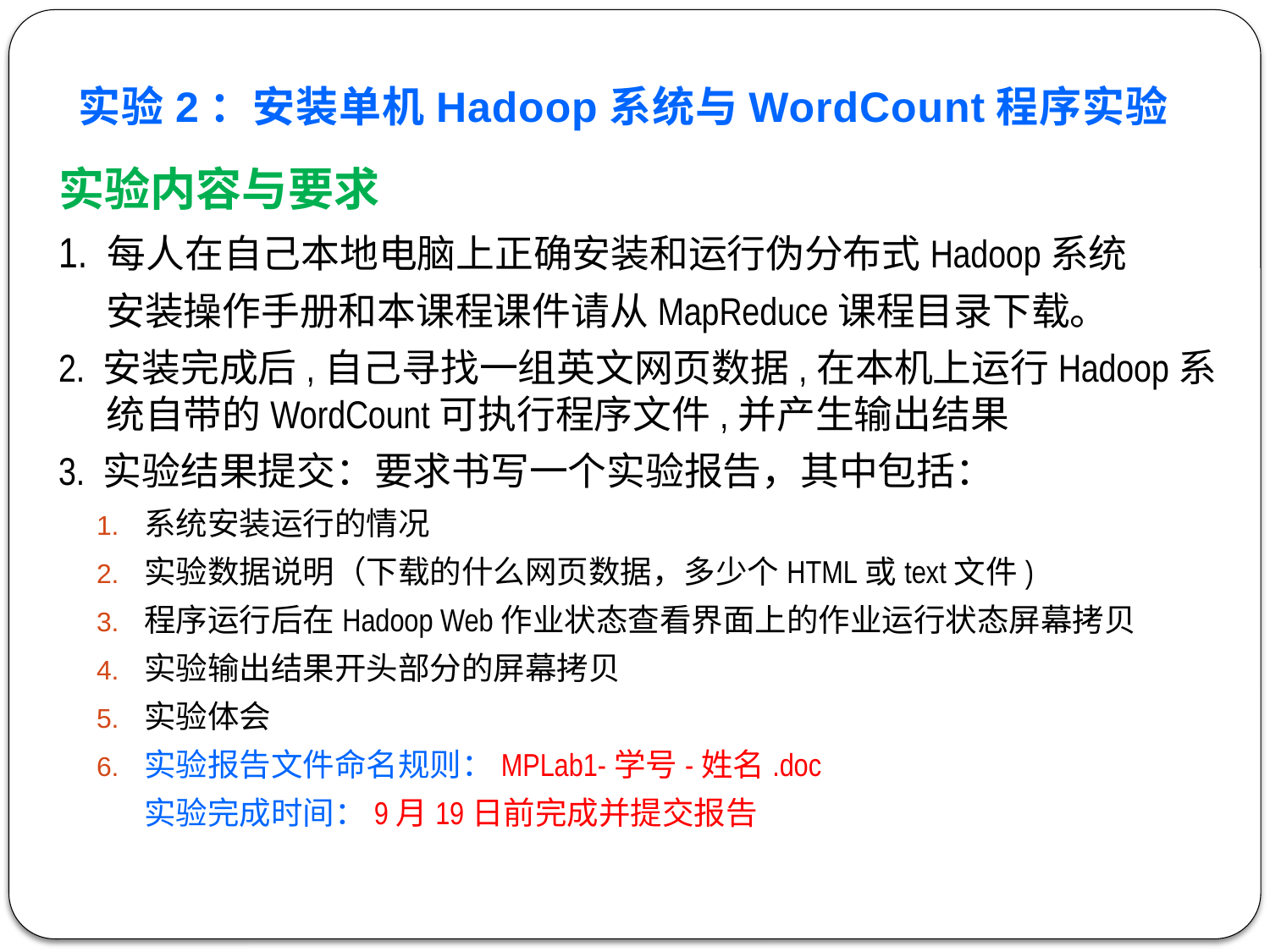

实验2：安装单机Hadoop系统与WordCount程序实验
实验内容与要求
1. 每人在自己本地电脑上正确安装和运行伪分布式Hadoop系统
	安装操作手册和本课程课件请从MapReduce课程目录下载。
2. 安装完成后,自己寻找一组英文网页数据,在本机上运行Hadoop系统自带的WordCount可执行程序文件,并产生输出结果
3. 实验结果提交：要求书写一个实验报告，其中包括：
系统安装运行的情况
实验数据说明（下载的什么网页数据，多少个HTML或text文件)
程序运行后在Hadoop Web作业状态查看界面上的作业运行状态屏幕拷贝
实验输出结果开头部分的屏幕拷贝
实验体会
实验报告文件命名规则：MPLab1-学号-姓名.doc
	实验完成时间：9月19日前完成并提交报告